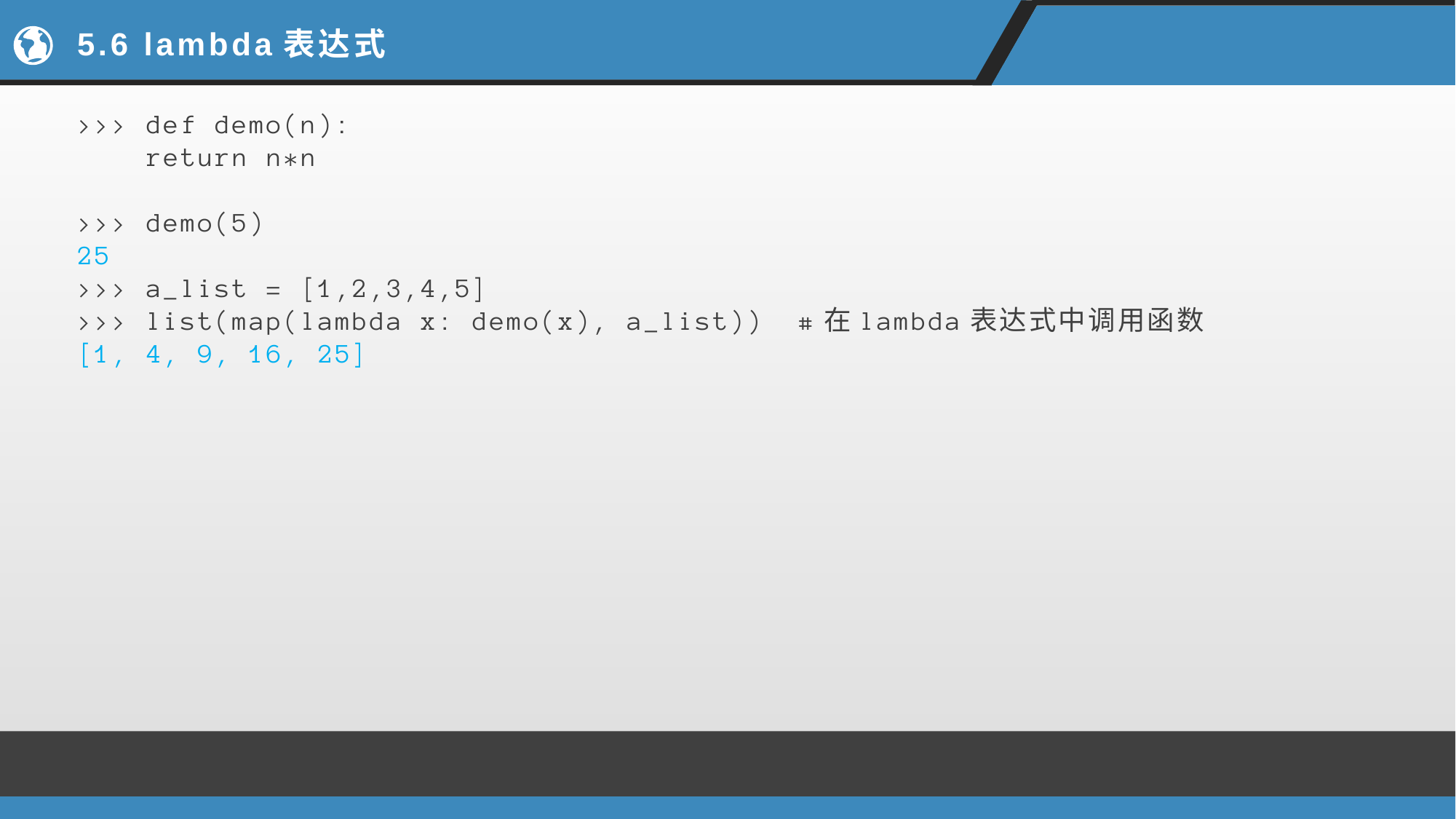

# 5.6 lambda表达式

>>> def demo(n):
    return n*n

>>> demo(5)
25
>>> a_list = [1,2,3,4,5]
>>> list(map(lambda x: demo(x), a_list))  #在lambda表达式中调用函数
[1, 4, 9, 16, 25]